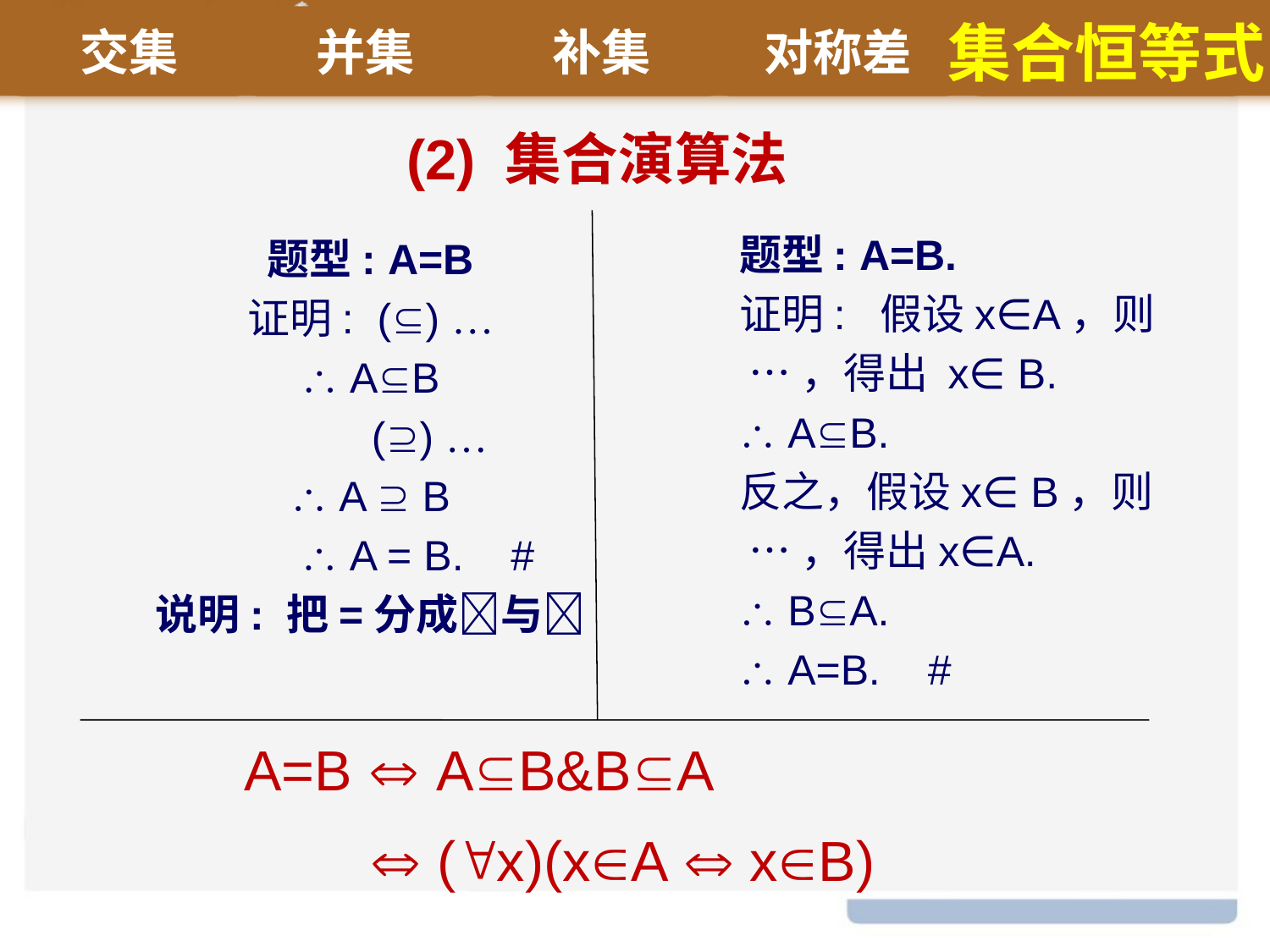

交集
并集
补集
对称差
集合恒等式
(2) 集合演算法

题型: A=B.
证明:  假设x∈A，则
 …，得出 x∈ B.
∴ A⊆B.
反之，假设x∈ B，则
 …，得出x∈A.
∴ B⊆A.
∴ A=B.    #
题型: A=B
证明:  (⊆) …
∴ A⊆B
          (⊇) …
 ∴ A ⊇ B
        ∴ A = B.    #
说明: 把=分成⊆与⊇
A=B ⇔ A⊆B&B⊆A
        ⇔ (∀x)(x∈A ⇔ x∈B)